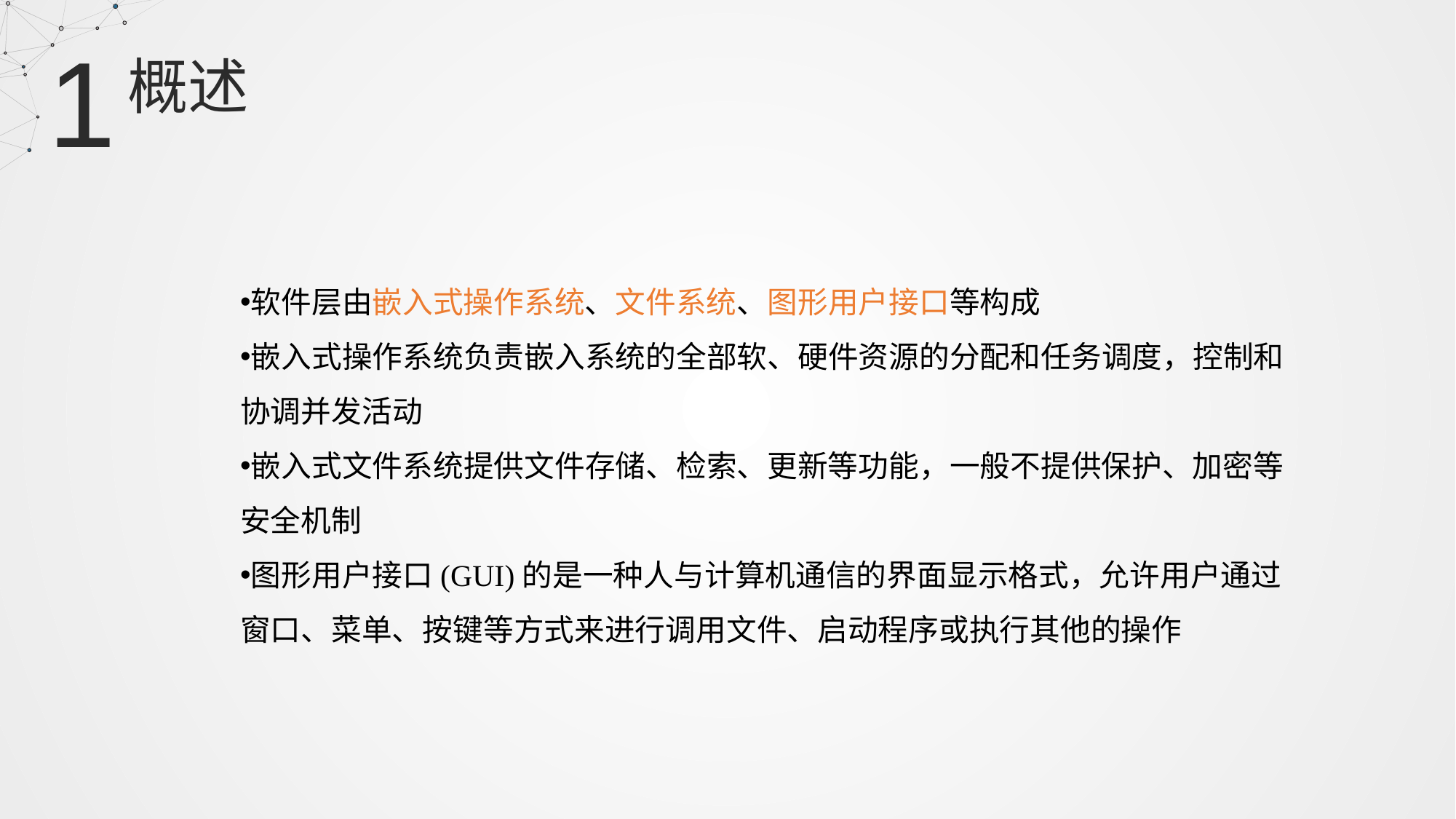

1
概述
软件层由嵌入式操作系统、文件系统、图形用户接口等构成
嵌入式操作系统负责嵌入系统的全部软、硬件资源的分配和任务调度，控制和协调并发活动
嵌入式文件系统提供文件存储、检索、更新等功能，一般不提供保护、加密等安全机制
图形用户接口(GUI)的是一种人与计算机通信的界面显示格式，允许用户通过窗口、菜单、按键等方式来进行调用文件、启动程序或执行其他的操作